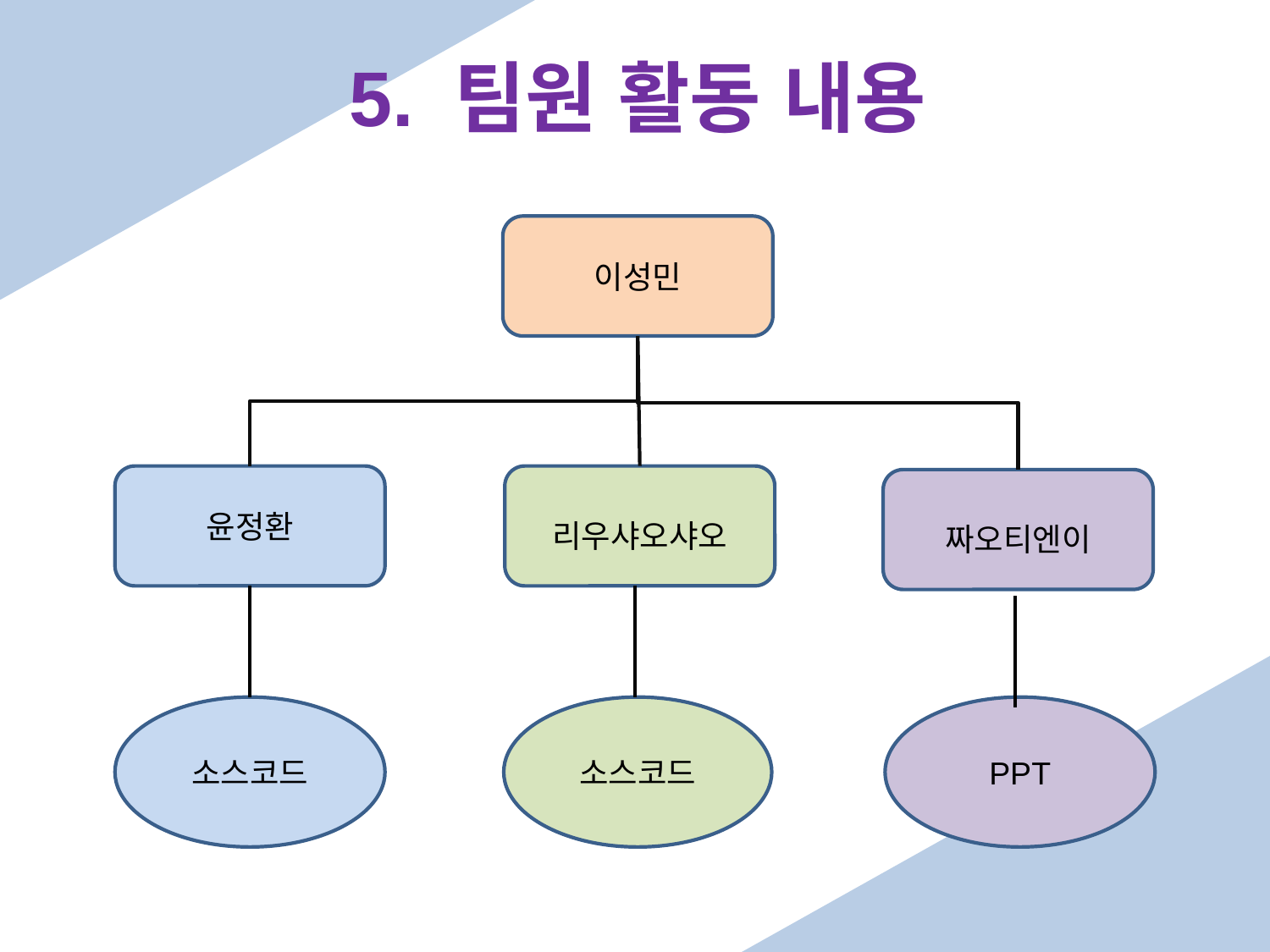

5. 팀원 활동 내용
이성민
윤정환
리우샤오샤오
짜오티엔이

소스코드
소스코드
PPT